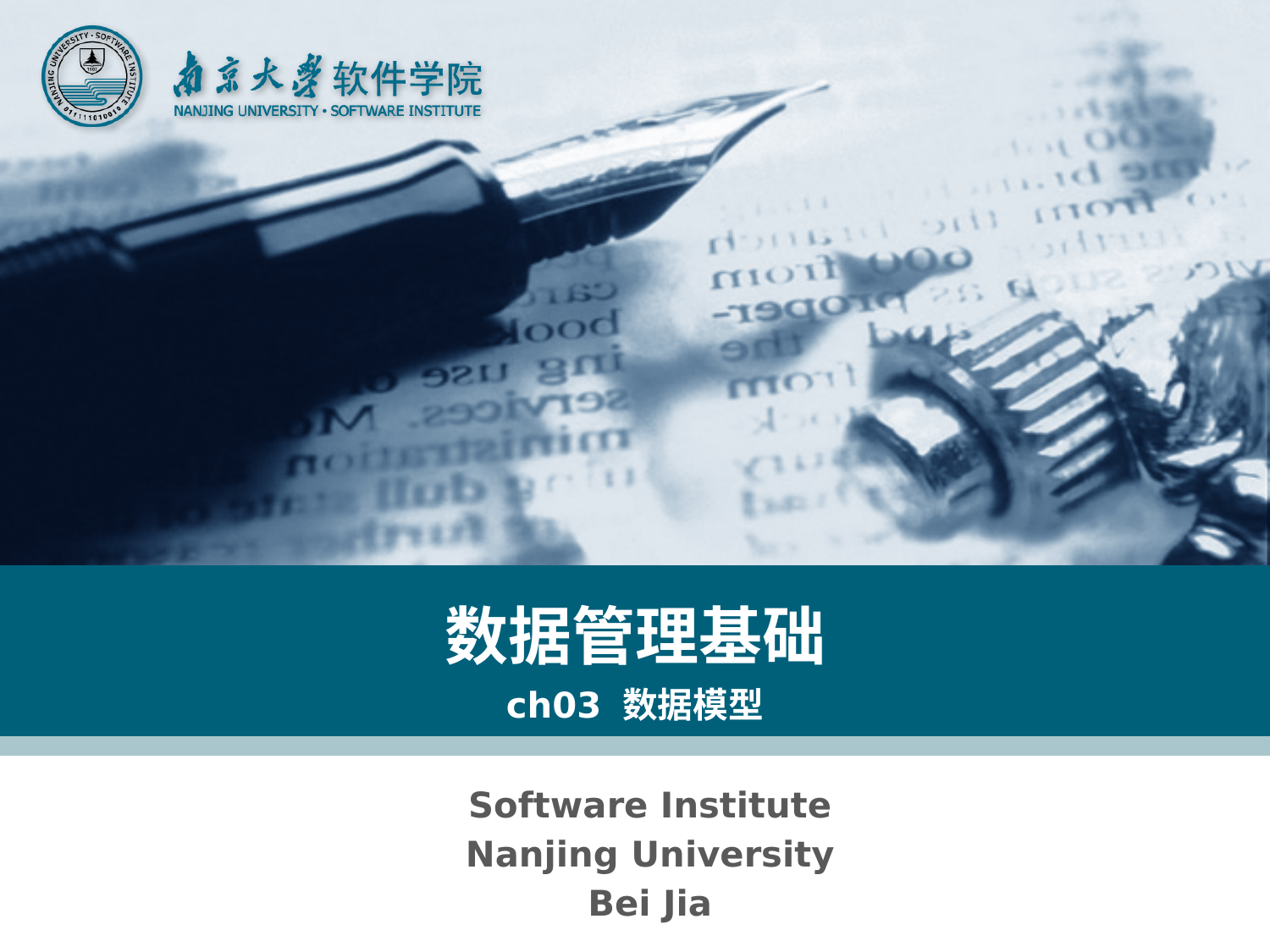

# 数据管理基础 ch03 数据模型
Software Institute
Nanjing University
Bei Jia